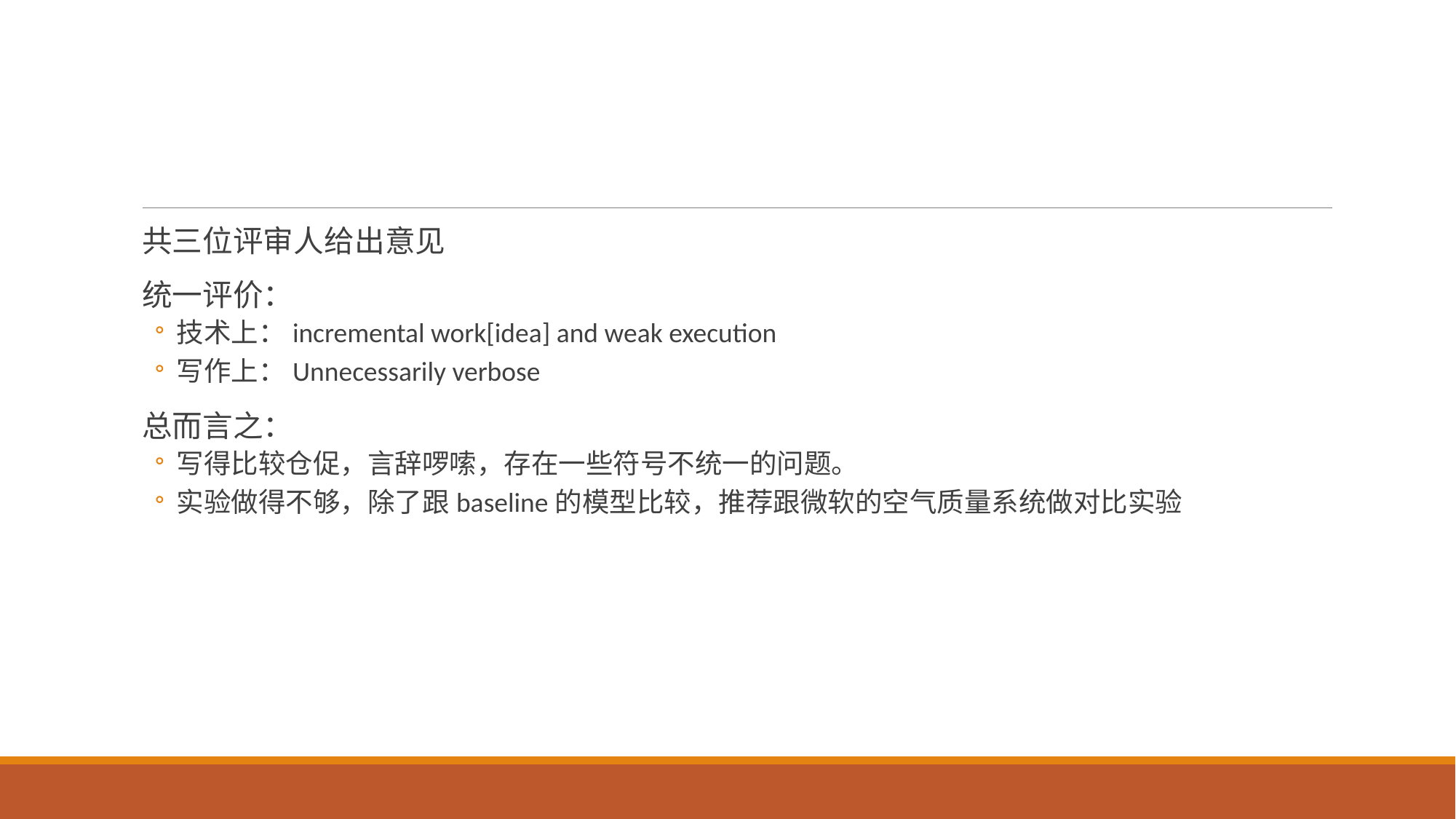

#
共三位评审人给出意见
统一评价：
技术上：incremental work[idea] and weak execution
写作上：Unnecessarily verbose
总而言之：
写得比较仓促，言辞啰嗦，存在一些符号不统一的问题。
实验做得不够，除了跟baseline的模型比较，推荐跟微软的空气质量系统做对比实验